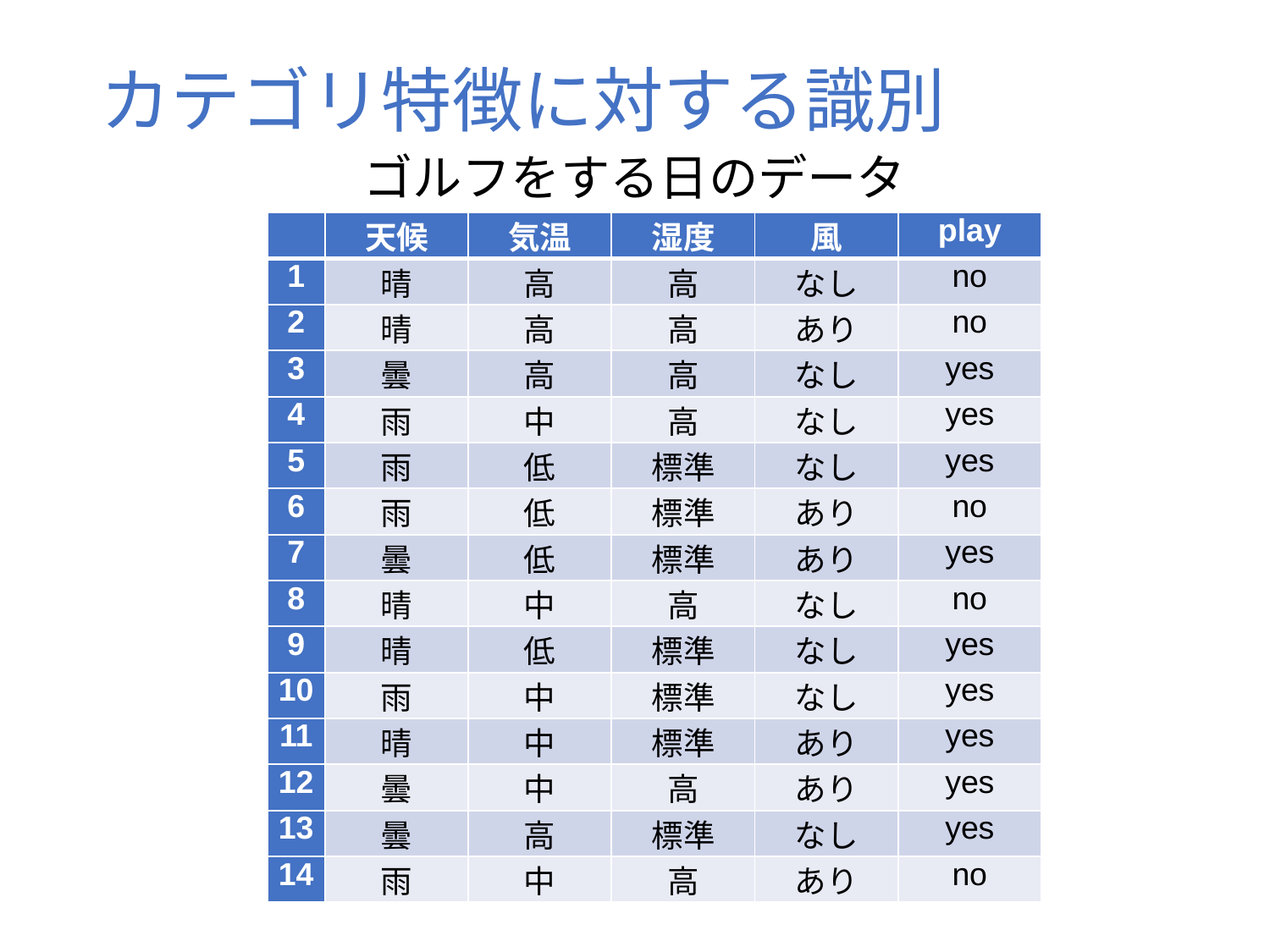

# カテゴリ特徴に対する識別
ゴルフをする日のデータ
|  | 天候 | 気温 | 湿度 | 風 | play |
| --- | --- | --- | --- | --- | --- |
| 1 | 晴 | 高 | 高 | なし | no |
| 2 | 晴 | 高 | 高 | あり | no |
| 3 | 曇 | 高 | 高 | なし | yes |
| 4 | 雨 | 中 | 高 | なし | yes |
| 5 | 雨 | 低 | 標準 | なし | yes |
| 6 | 雨 | 低 | 標準 | あり | no |
| 7 | 曇 | 低 | 標準 | あり | yes |
| 8 | 晴 | 中 | 高 | なし | no |
| 9 | 晴 | 低 | 標準 | なし | yes |
| 10 | 雨 | 中 | 標準 | なし | yes |
| 11 | 晴 | 中 | 標準 | あり | yes |
| 12 | 曇 | 中 | 高 | あり | yes |
| 13 | 曇 | 高 | 標準 | なし | yes |
| 14 | 雨 | 中 | 高 | あり | no |